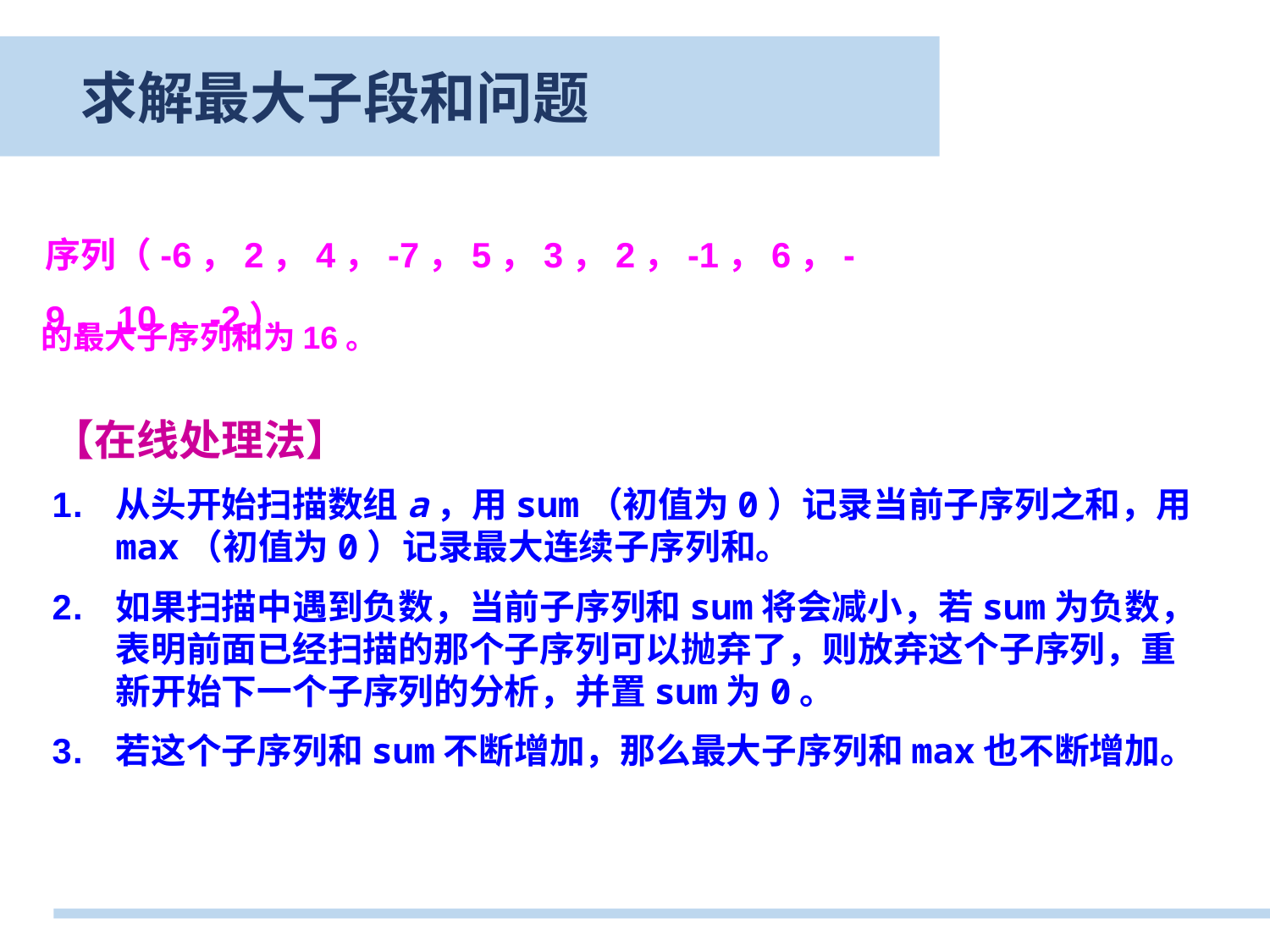

求解最大子段和问题
序列（-6，2，4，-7，5，3，2，-1，6，-9，10，-2）
的最大子序列和为16。
【在线处理法】
从头开始扫描数组a，用sum（初值为0）记录当前子序列之和，用max（初值为0）记录最大连续子序列和。
如果扫描中遇到负数，当前子序列和sum将会减小，若sum为负数，表明前面已经扫描的那个子序列可以抛弃了，则放弃这个子序列，重新开始下一个子序列的分析，并置sum为0。
若这个子序列和sum不断增加，那么最大子序列和max也不断增加。